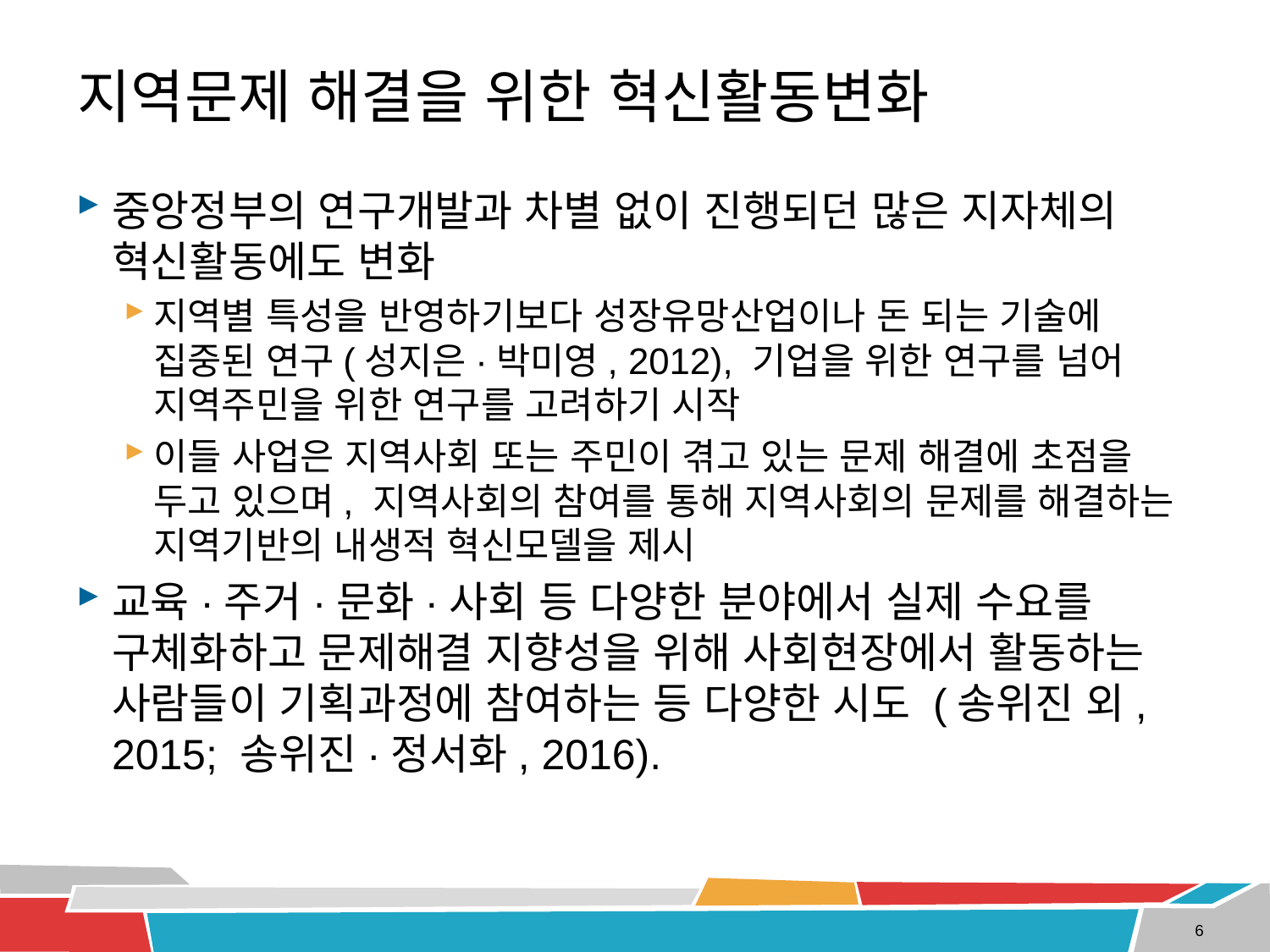

# 지역문제 해결을 위한 혁신활동변화
중앙정부의 연구개발과 차별 없이 진행되던 많은 지자체의 혁신활동에도 변화
지역별 특성을 반영하기보다 성장유망산업이나 돈 되는 기술에 집중된 연구(성지은·박미영, 2012), 기업을 위한 연구를 넘어 지역주민을 위한 연구를 고려하기 시작
이들 사업은 지역사회 또는 주민이 겪고 있는 문제 해결에 초점을 두고 있으며, 지역사회의 참여를 통해 지역사회의 문제를 해결하는 지역기반의 내생적 혁신모델을 제시
교육·주거·문화·사회 등 다양한 분야에서 실제 수요를 구체화하고 문제해결 지향성을 위해 사회현장에서 활동하는 사람들이 기획과정에 참여하는 등 다양한 시도 (송위진 외, 2015; 송위진·정서화, 2016).
6